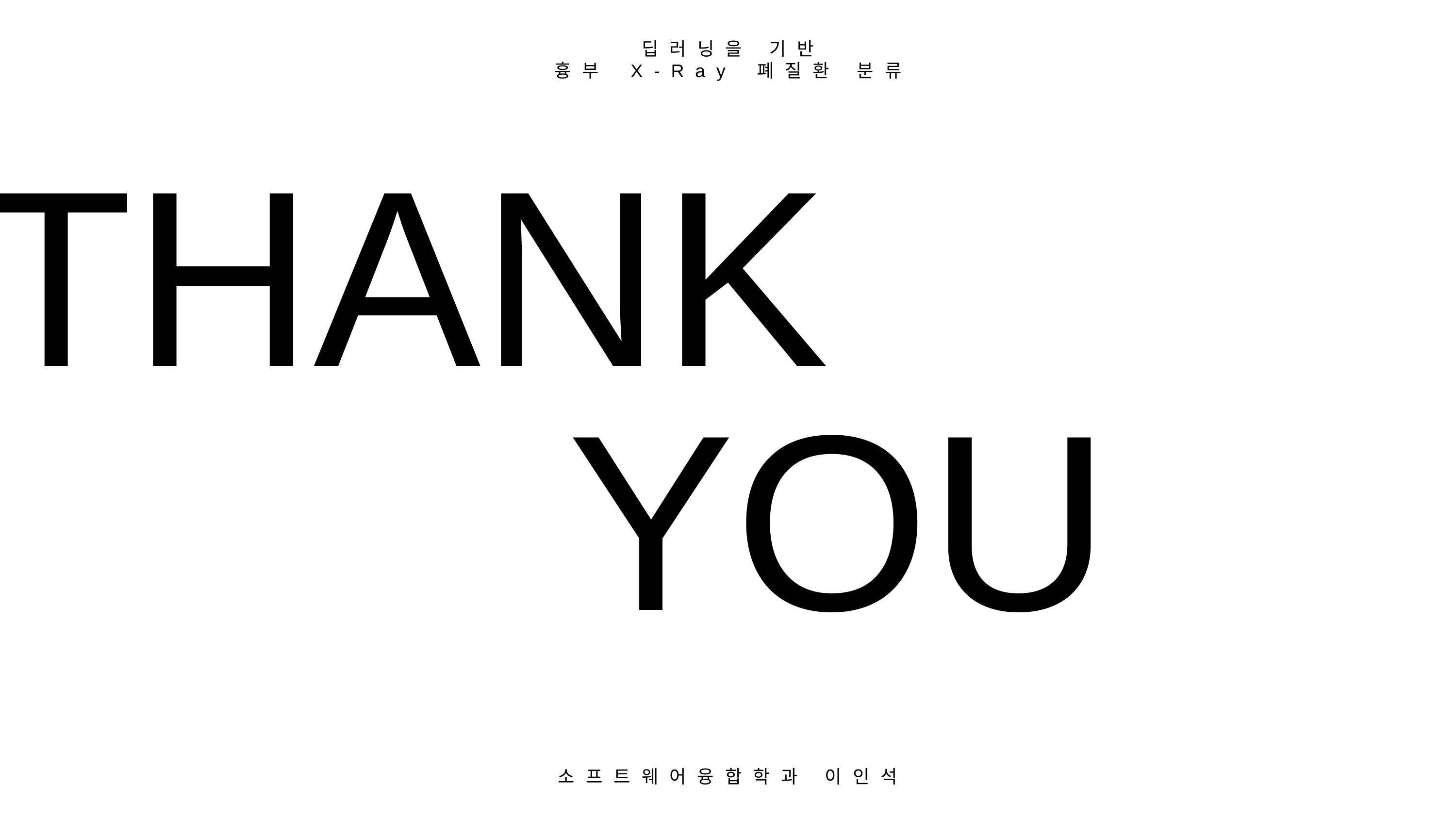

딥러닝을 기반
흉부 X-Ray 폐질환 분류

THANK
YOU
소프트웨어융합학과 이인석